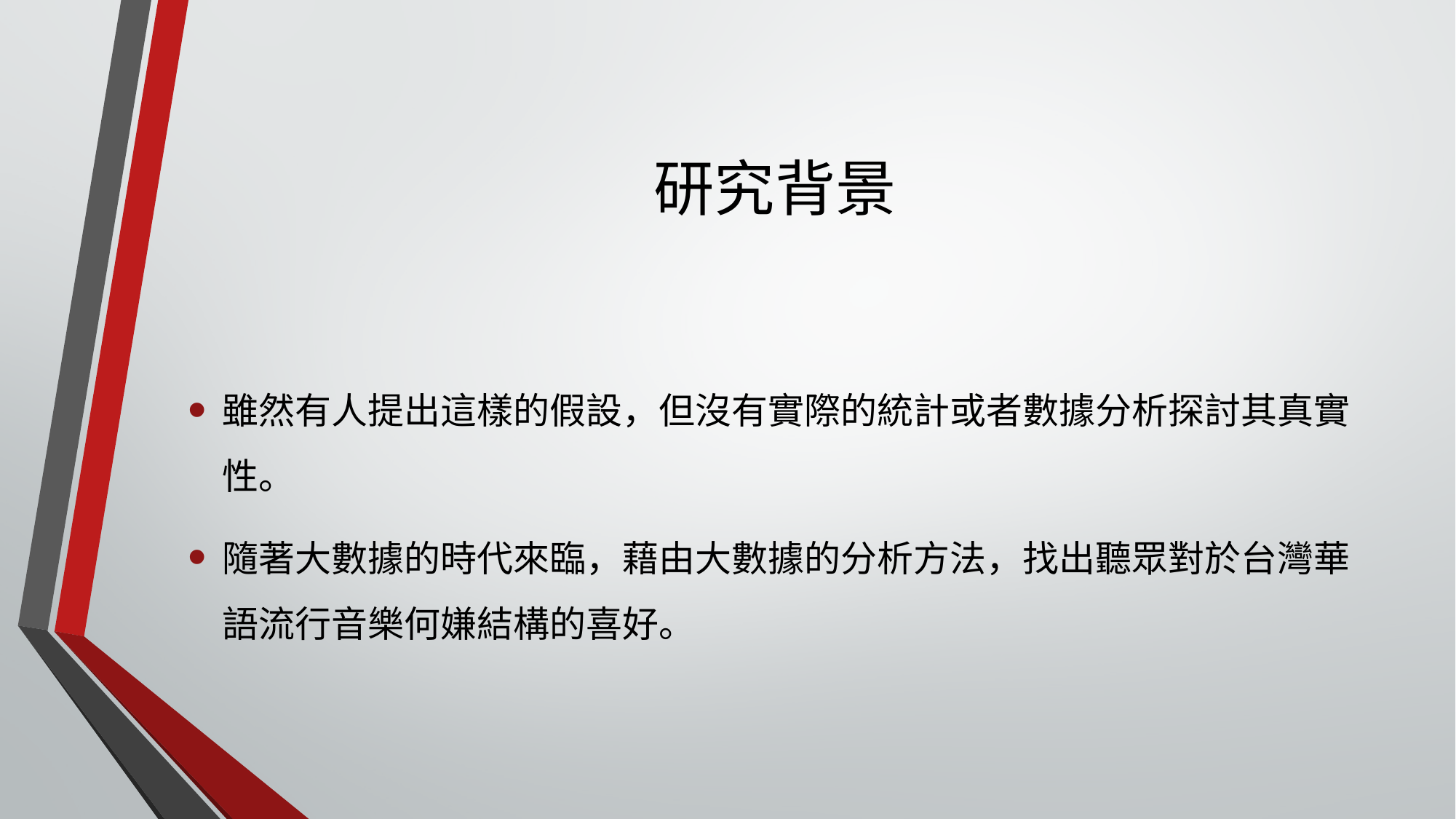

# 研究背景
雖然有人提出這樣的假設，但沒有實際的統計或者數據分析探討其真實性。
隨著大數據的時代來臨，藉由大數據的分析方法，找出聽眾對於台灣華語流行音樂何嫌結構的喜好。